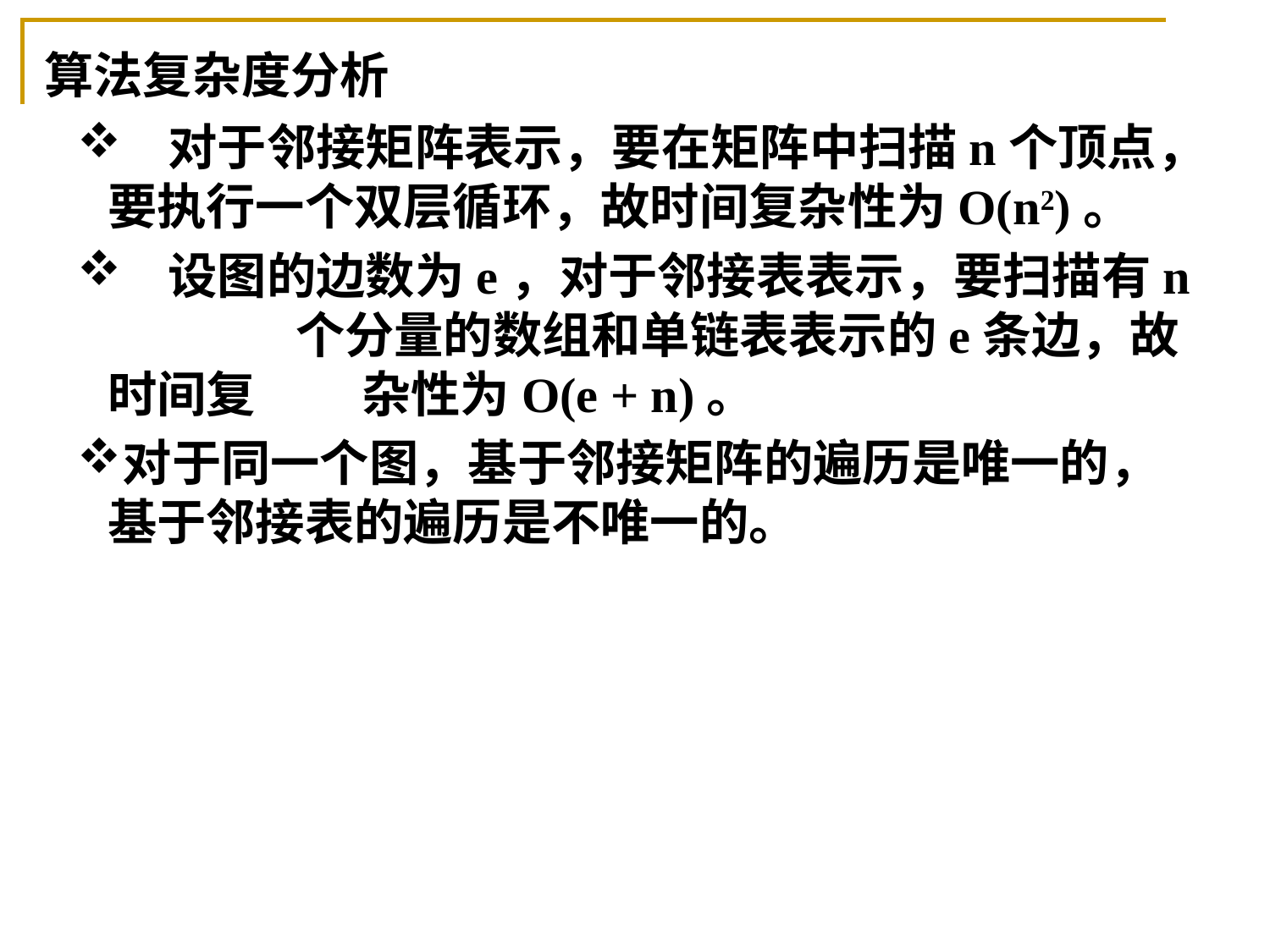

算法复杂度分析
   对于邻接矩阵表示，要在矩阵中扫描n个顶点，要执行一个双层循环，故时间复杂性为O(n2)。
   设图的边数为e，对于邻接表表示，要扫描有n	    个分量的数组和单链表表示的e条边，故时间复	杂性为O(e + n)。
对于同一个图，基于邻接矩阵的遍历是唯一的，基于邻接表的遍历是不唯一的。